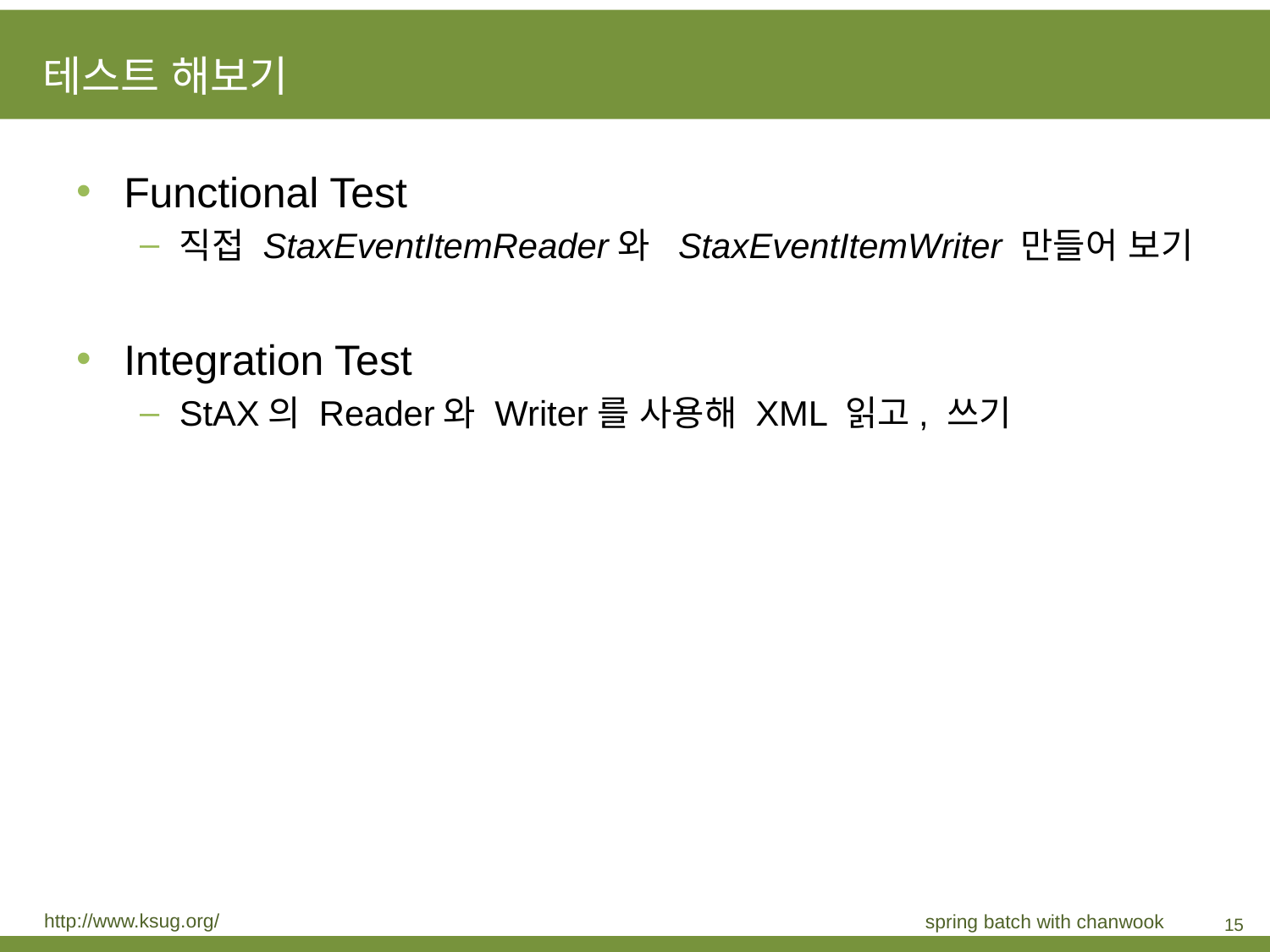

# 테스트 해보기
Functional Test
직접 StaxEventItemReader와  StaxEventItemWriter 만들어 보기

Integration Test
StAX의 Reader와 Writer를 사용해 XML 읽고, 쓰기
http://www.ksug.org/
spring batch with chanwook
15